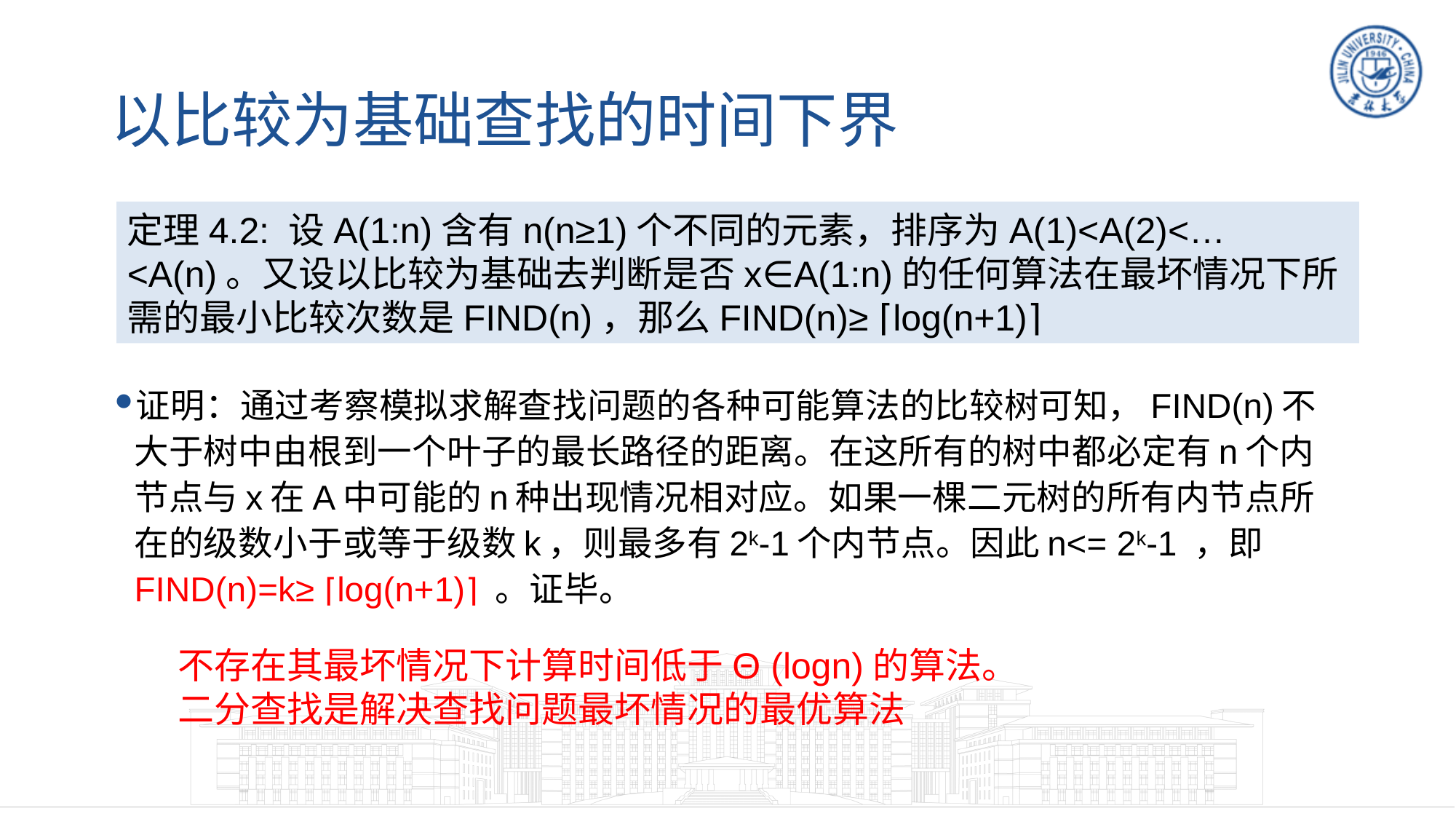

# 以比较为基础查找的时间下界
定理4.2: 设A(1:n)含有n(n≥1)个不同的元素，排序为A(1)<A(2)<…<A(n)。又设以比较为基础去判断是否x∈A(1:n)的任何算法在最坏情况下所需的最小比较次数是FIND(n)，那么FIND(n)≥ ⌈log(n+1)⌉
证明：通过考察模拟求解查找问题的各种可能算法的比较树可知，FIND(n)不大于树中由根到一个叶子的最长路径的距离。在这所有的树中都必定有n个内节点与x在A中可能的n种出现情况相对应。如果一棵二元树的所有内节点所在的级数小于或等于级数k，则最多有2k-1个内节点。因此n<= 2k-1 ，即FIND(n)=k≥ ⌈log(n+1)⌉ 。证毕。

不存在其最坏情况下计算时间低于Θ (logn)的算法。
二分查找是解决查找问题最坏情况的最优算法
27